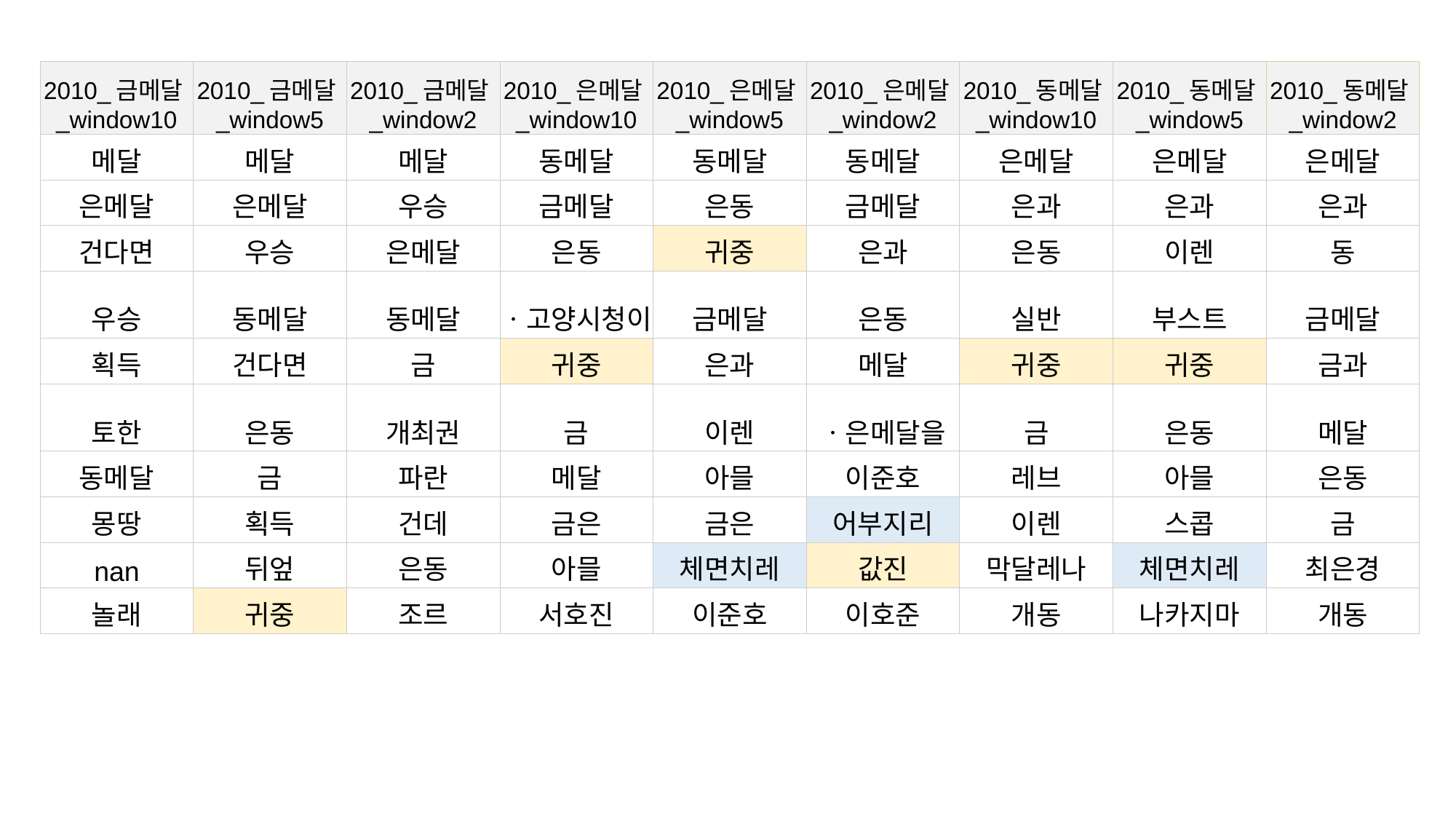

| 2010\_금메달\_window10 | 2010\_금메달\_window5 | 2010\_금메달\_window2 | 2010\_은메달\_window10 | 2010\_은메달\_window5 | 2010\_은메달\_window2 | 2010\_동메달\_window10 | 2010\_동메달\_window5 | 2010\_동메달\_window2 |
| --- | --- | --- | --- | --- | --- | --- | --- | --- |
| 메달 | 메달 | 메달 | 동메달 | 동메달 | 동메달 | 은메달 | 은메달 | 은메달 |
| 은메달 | 은메달 | 우승 | 금메달 | 은동 | 금메달 | 은과 | 은과 | 은과 |
| 건다면 | 우승 | 은메달 | 은동 | 귀중 | 은과 | 은동 | 이렌 | 동 |
| 우승 | 동메달 | 동메달 | ㆍ고양시청이 | 금메달 | 은동 | 실반 | 부스트 | 금메달 |
| 획득 | 건다면 | 금 | 귀중 | 은과 | 메달 | 귀중 | 귀중 | 금과 |
| 토한 | 은동 | 개최권 | 금 | 이렌 | ㆍ은메달을 | 금 | 은동 | 메달 |
| 동메달 | 금 | 파란 | 메달 | 아믈 | 이준호 | 레브 | 아믈 | 은동 |
| 몽땅 | 획득 | 건데 | 금은 | 금은 | 어부지리 | 이렌 | 스콥 | 금 |
| nan | 뒤엎 | 은동 | 아믈 | 체면치레 | 값진 | 막달레나 | 체면치레 | 최은경 |
| 놀래 | 귀중 | 조르 | 서호진 | 이준호 | 이호준 | 개동 | 나카지마 | 개동 |